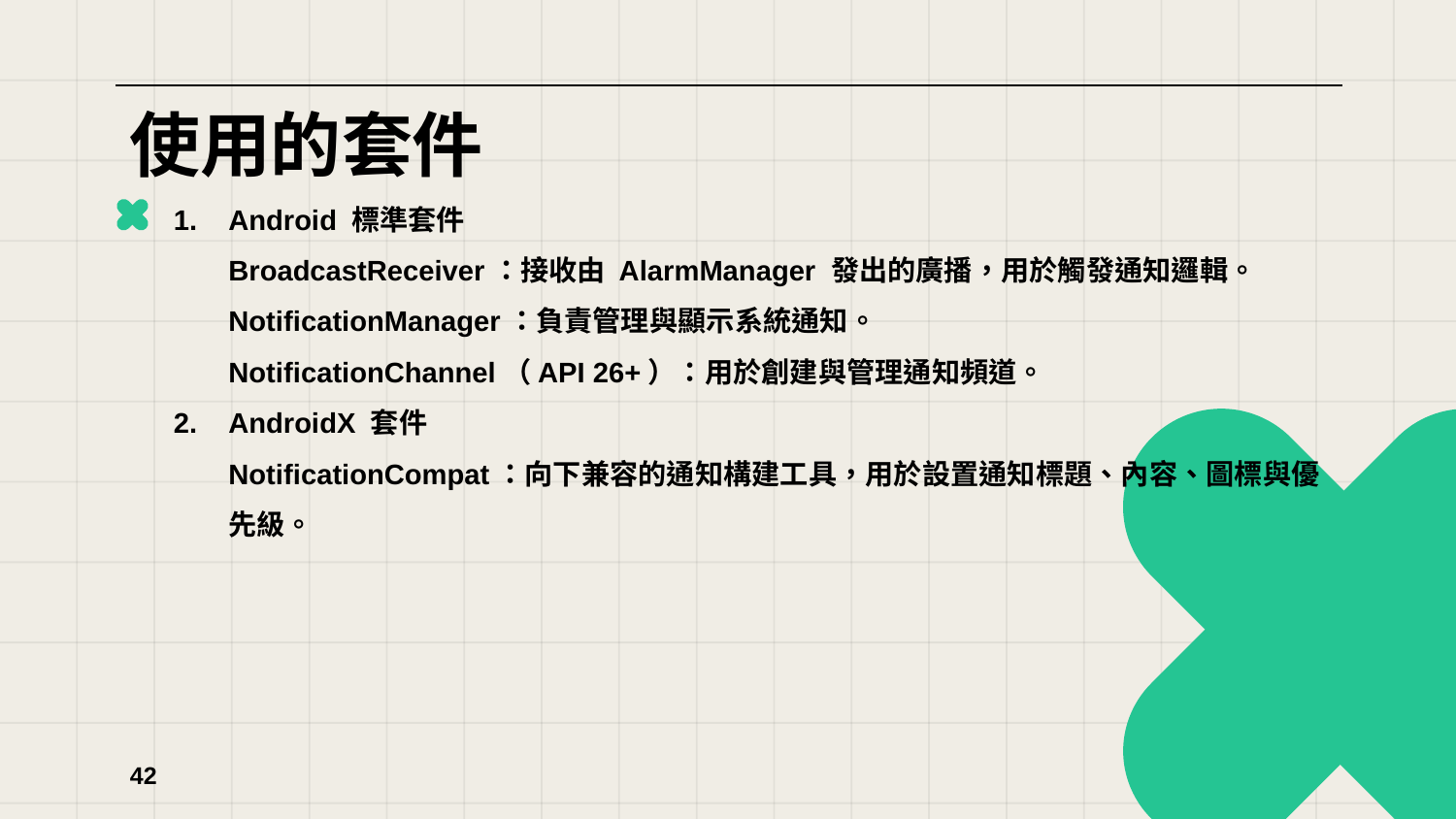

# 使用的套件
Android 標準套件
BroadcastReceiver：接收由 AlarmManager 發出的廣播，用於觸發通知邏輯。
NotificationManager：負責管理與顯示系統通知。
NotificationChannel（API 26+）：用於創建與管理通知頻道。
AndroidX 套件
NotificationCompat：向下兼容的通知構建工具，用於設置通知標題、內容、圖標與優先級。

42